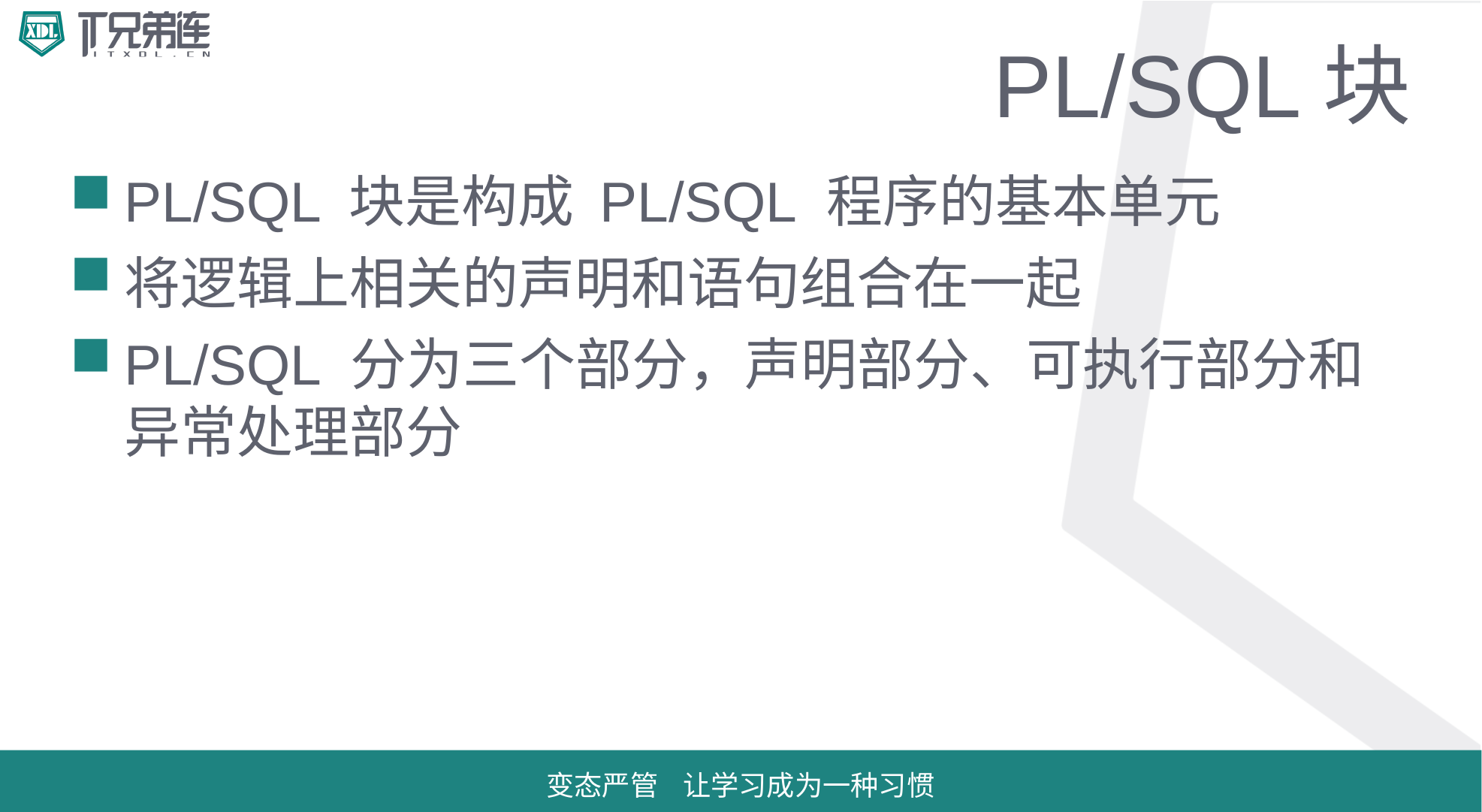

# PL/SQL块
PL/SQL 块是构成 PL/SQL 程序的基本单元
将逻辑上相关的声明和语句组合在一起
PL/SQL 分为三个部分，声明部分、可执行部分和异常处理部分